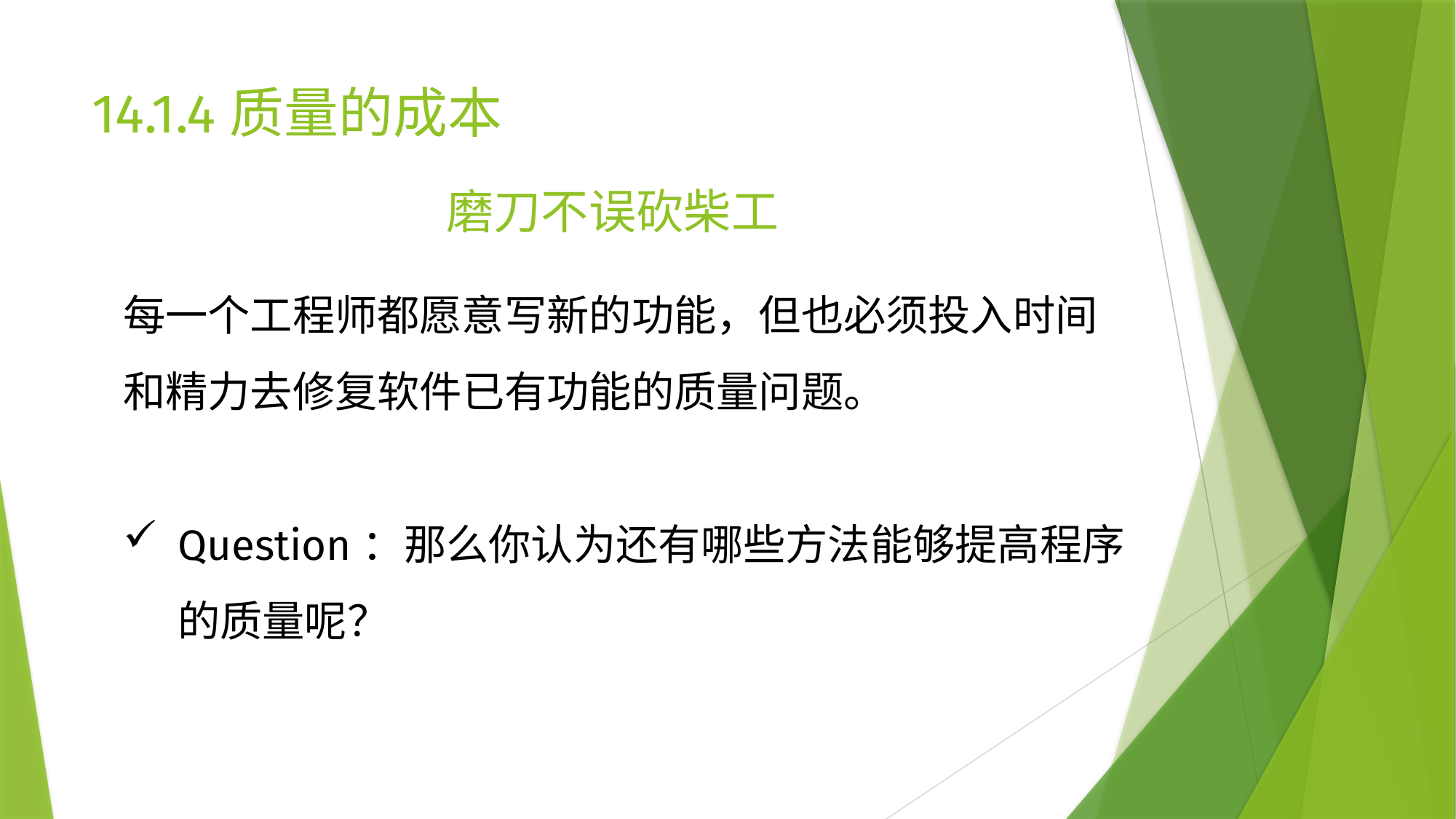

14.1.4质量的成本
# 磨刀不误砍柴工
每一个工程师都愿意写新的功能，但也必须投入时间和精力去修复软件已有功能的质量问题。

Question：那么你认为还有哪些方法能够提高程序的质量呢？